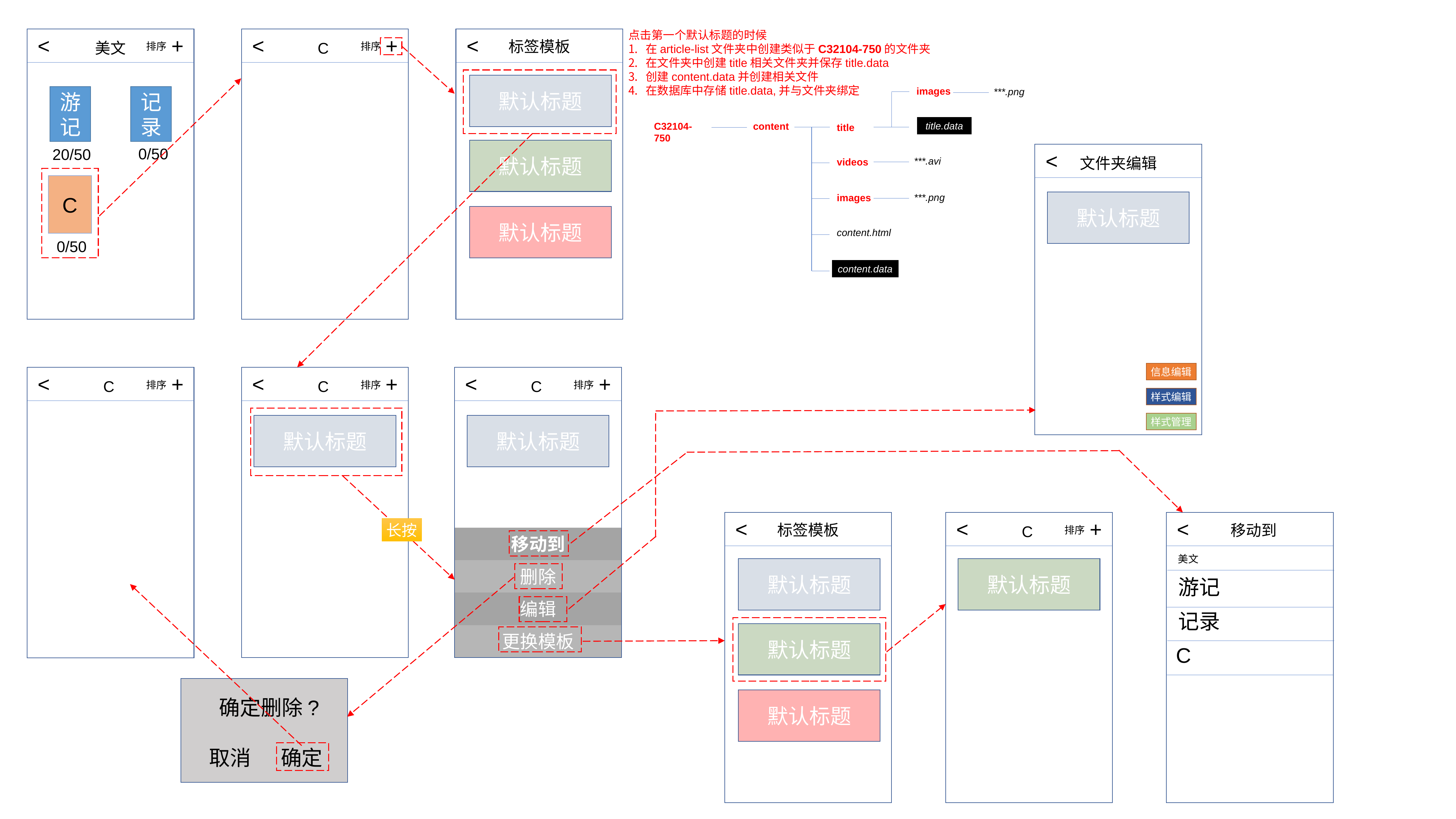

点击第一个默认标题的时候
在article-list文件夹中创建类似于C32104-750的文件夹
在文件夹中创建title相关文件夹并保存title.data
创建content.data并创建相关文件
在数据库中存储title.data,并与文件夹绑定

<
+
<
+
<
标签模板
美文
C
排序
排序

默认标题
images
***.png
游记
记录
title.data
content
C32104-750
title
默认标题
0/50
20/50

<
文件夹编辑
***.avi
videos

C
***.png
images
默认标题
默认标题
content.html
0/50
content.data
信息编辑

<
+
<
+
<
+
C
C
C
排序
排序
排序
样式编辑

样式管理
默认标题
默认标题

<
<
+
<
标签模板
长按
移动到
C
排序
| 移动到 |
| --- |
| 删除 |
| 编辑 |
| 更换模板 |

美文
默认标题
默认标题

游记

记录

默认标题

C

默认标题
确定删除?
确定
取消